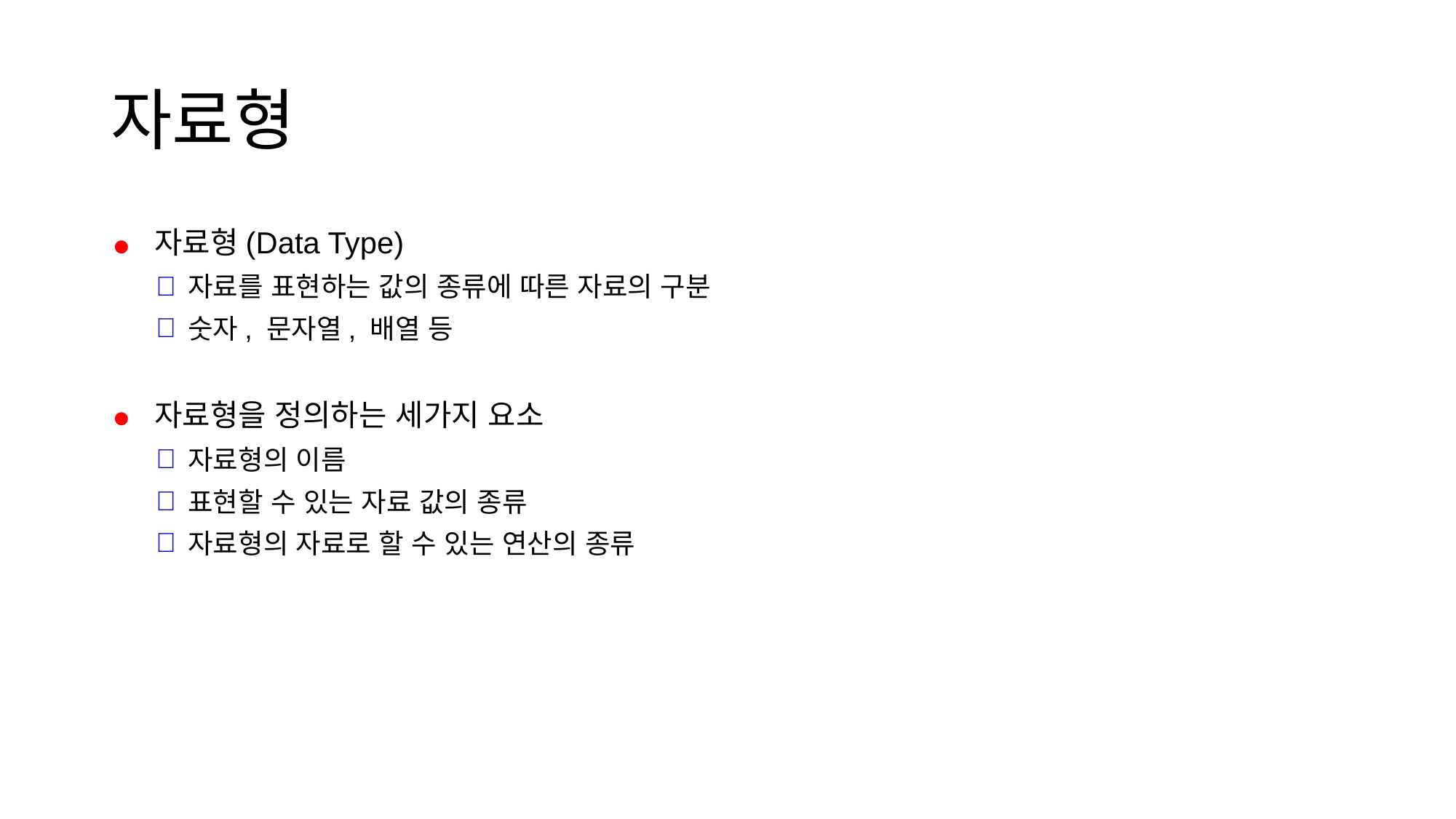

# 자료형
자료형(Data Type)
자료를 표현하는 값의 종류에 따른 자료의 구분
숫자, 문자열, 배열 등

자료형을 정의하는 세가지 요소
자료형의 이름
표현할 수 있는 자료 값의 종류
자료형의 자료로 할 수 있는 연산의 종류